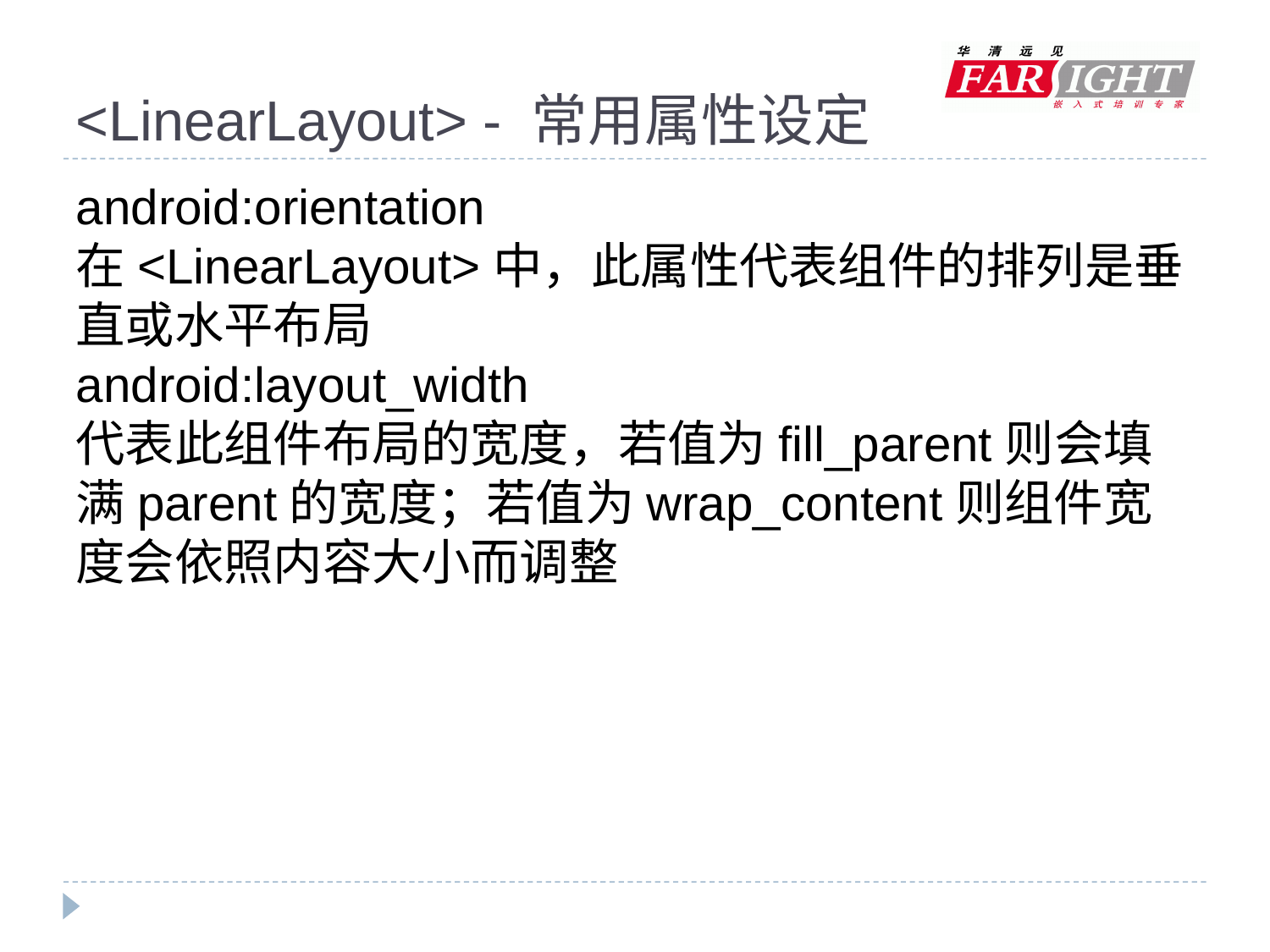

# <LinearLayout> - 常用属性设定
android:orientation
在<LinearLayout>中，此属性代表组件的排列是垂直或水平布局
android:layout_width
代表此组件布局的宽度，若值为fill_parent则会填满parent的宽度；若值为wrap_content则组件宽度会依照内容大小而调整